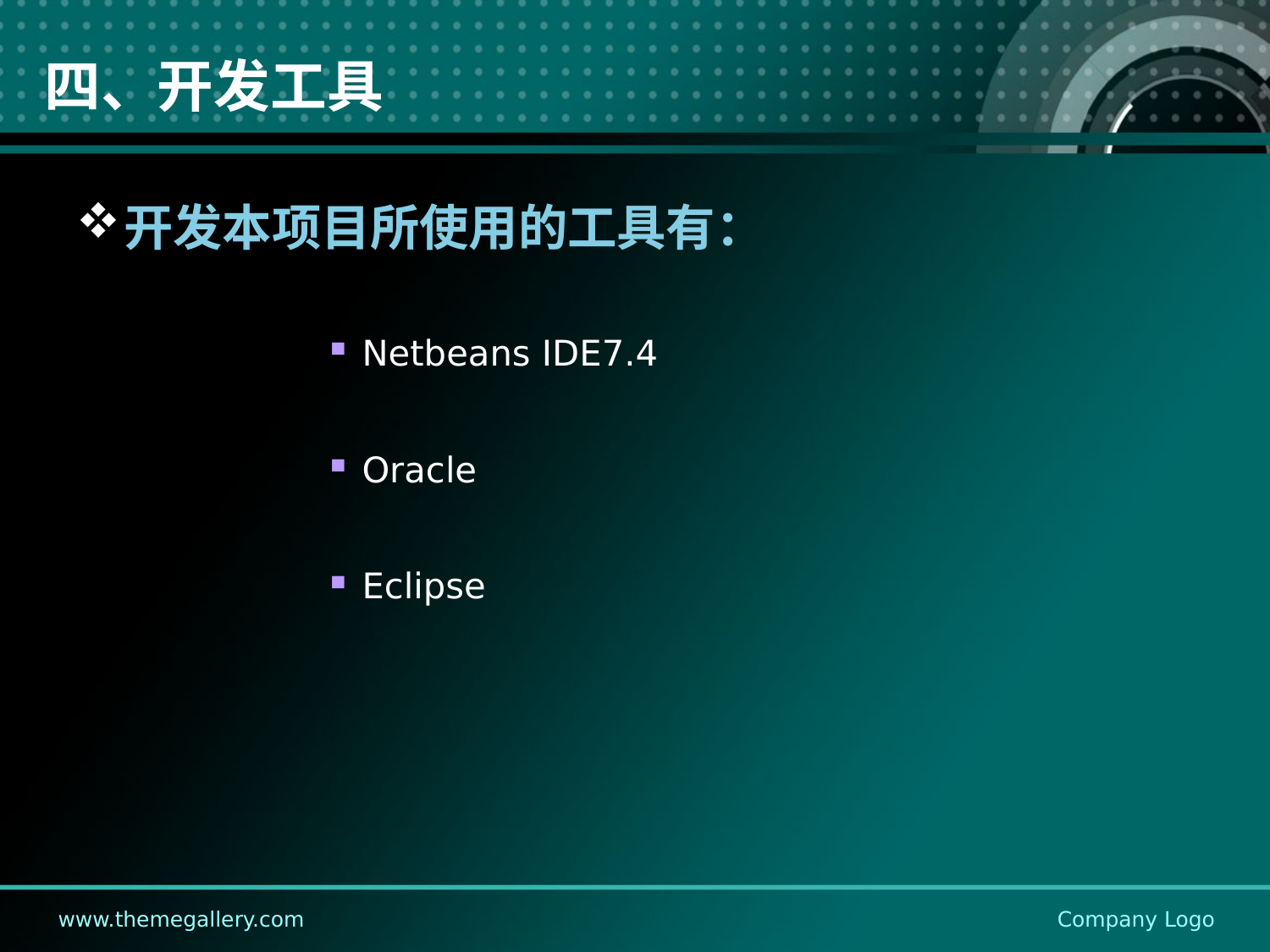

# 四、开发工具
开发本项目所使用的工具有：

Netbeans IDE7.4

Oracle

Eclipse

www.themegallery.com
Company Logo